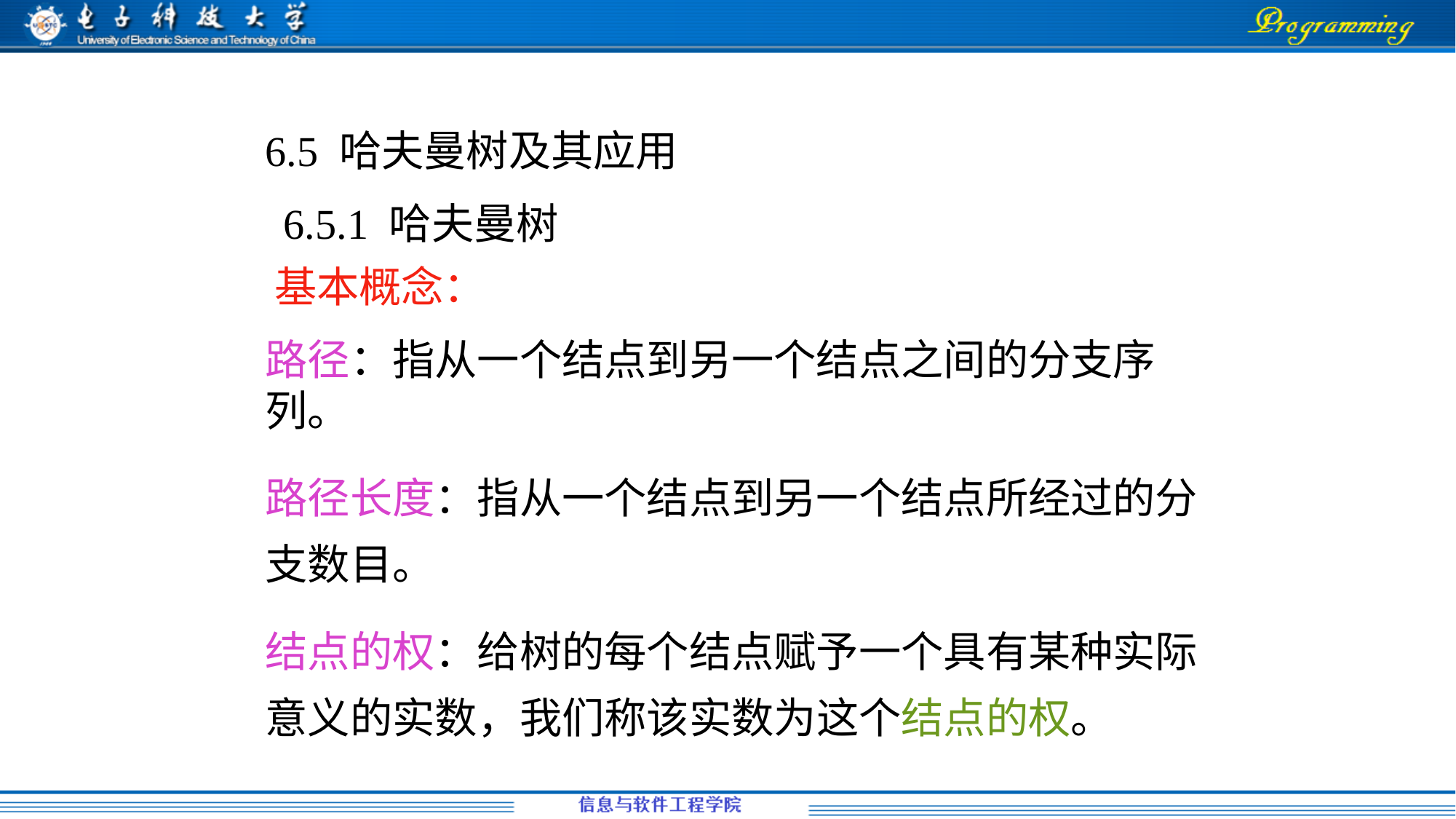

6.5 哈夫曼树及其应用
6.5.1 哈夫曼树
基本概念：
路径：指从一个结点到另一个结点之间的分支序列。
路径长度：指从一个结点到另一个结点所经过的分支数目。
结点的权：给树的每个结点赋予一个具有某种实际意义的实数，我们称该实数为这个结点的权。